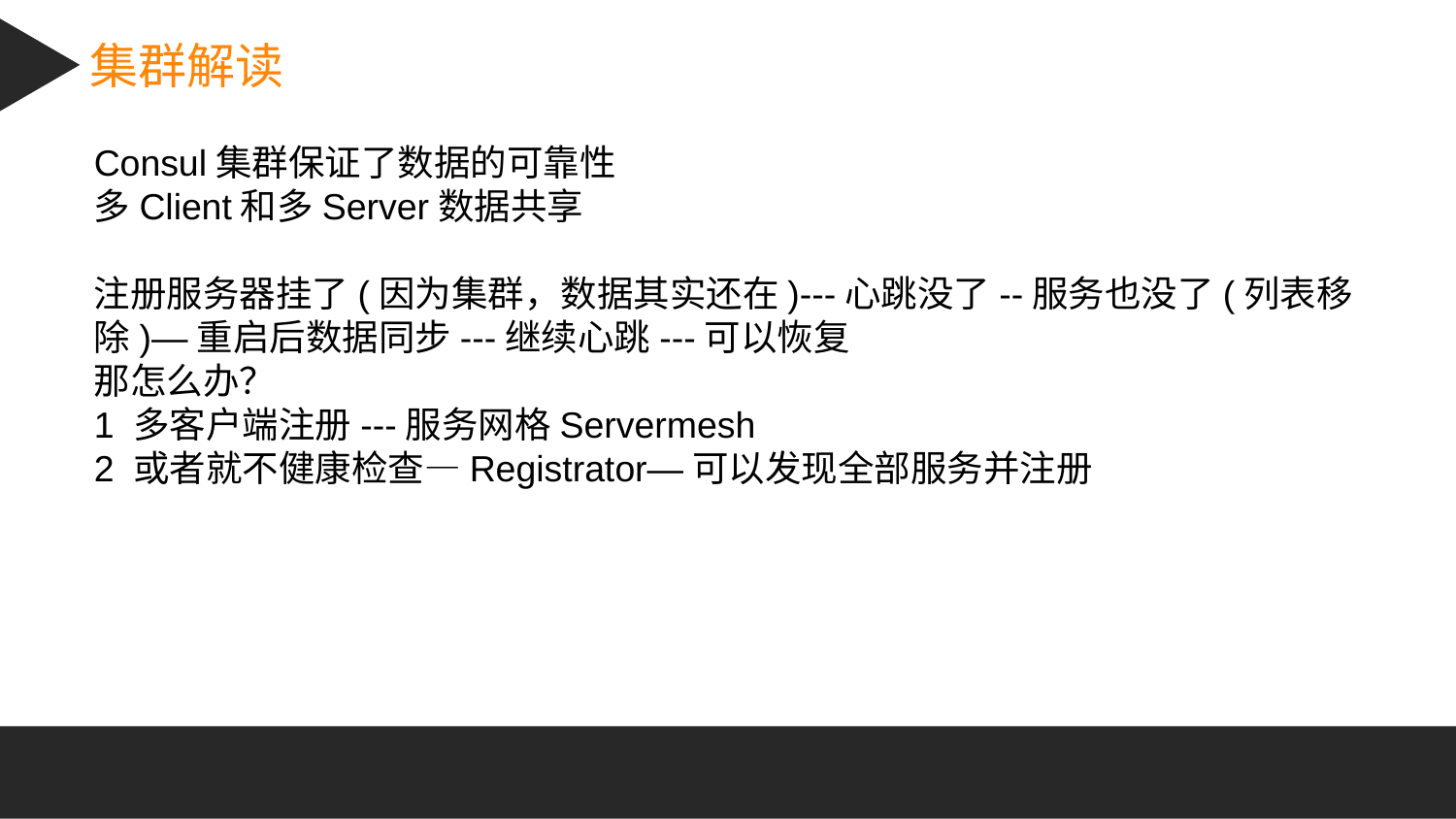

集群解读
Consul集群保证了数据的可靠性
多Client和多Server数据共享

注册服务器挂了(因为集群，数据其实还在)---心跳没了--服务也没了(列表移除)—重启后数据同步---继续心跳---可以恢复
那怎么办？
1 多客户端注册---服务网格Servermesh
2 或者就不健康检查—Registrator—可以发现全部服务并注册